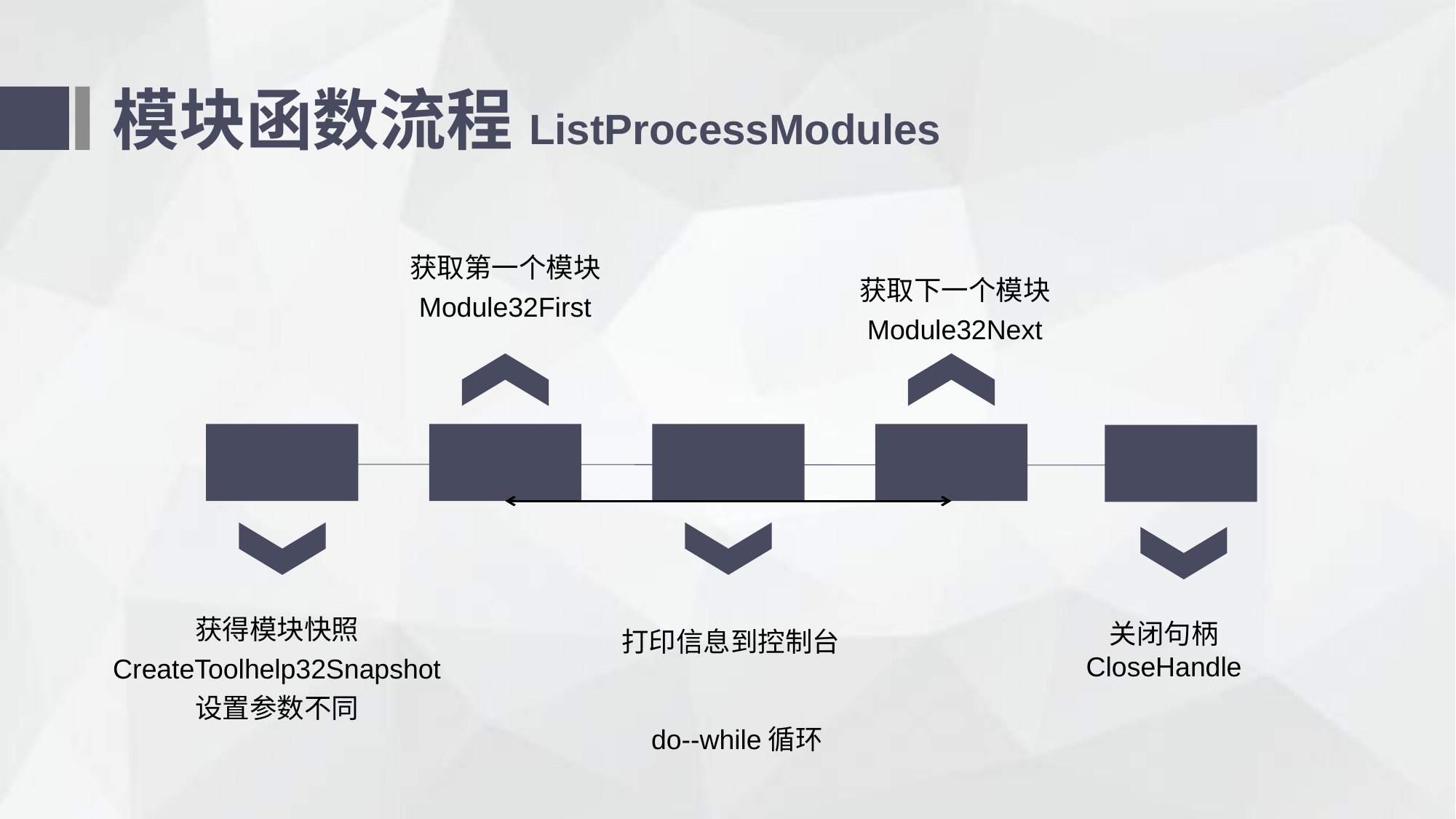

模块函数流程ListProcessModules
获取第一个模块
Module32First
获取下一个模块
Module32Next

打印信息到控制台
关闭句柄
CloseHandle
获得模块快照
CreateToolhelp32Snapshot
设置参数不同
do--while循环